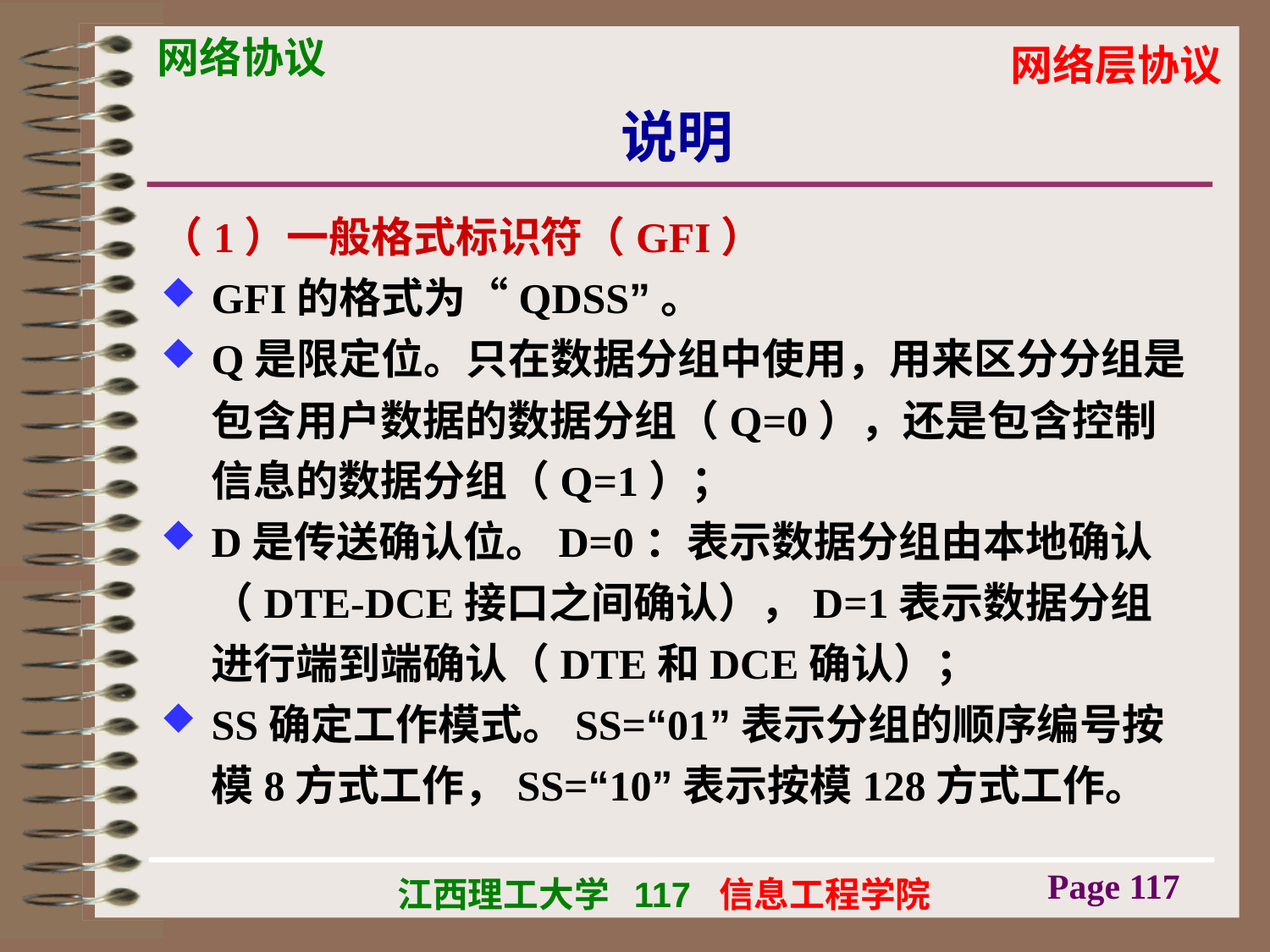

# 说明
（1）一般格式标识符（GFI）
GFI的格式为“QDSS”。
Q是限定位。只在数据分组中使用，用来区分分组是包含用户数据的数据分组（Q=0），还是包含控制信息的数据分组（Q=1）；
D是传送确认位。D=0：表示数据分组由本地确认（DTE-DCE接口之间确认），D=1表示数据分组进行端到端确认（DTE和DCE确认）；
SS确定工作模式。SS=“01”表示分组的顺序编号按模8方式工作，SS=“10”表示按模128方式工作。
Page 117